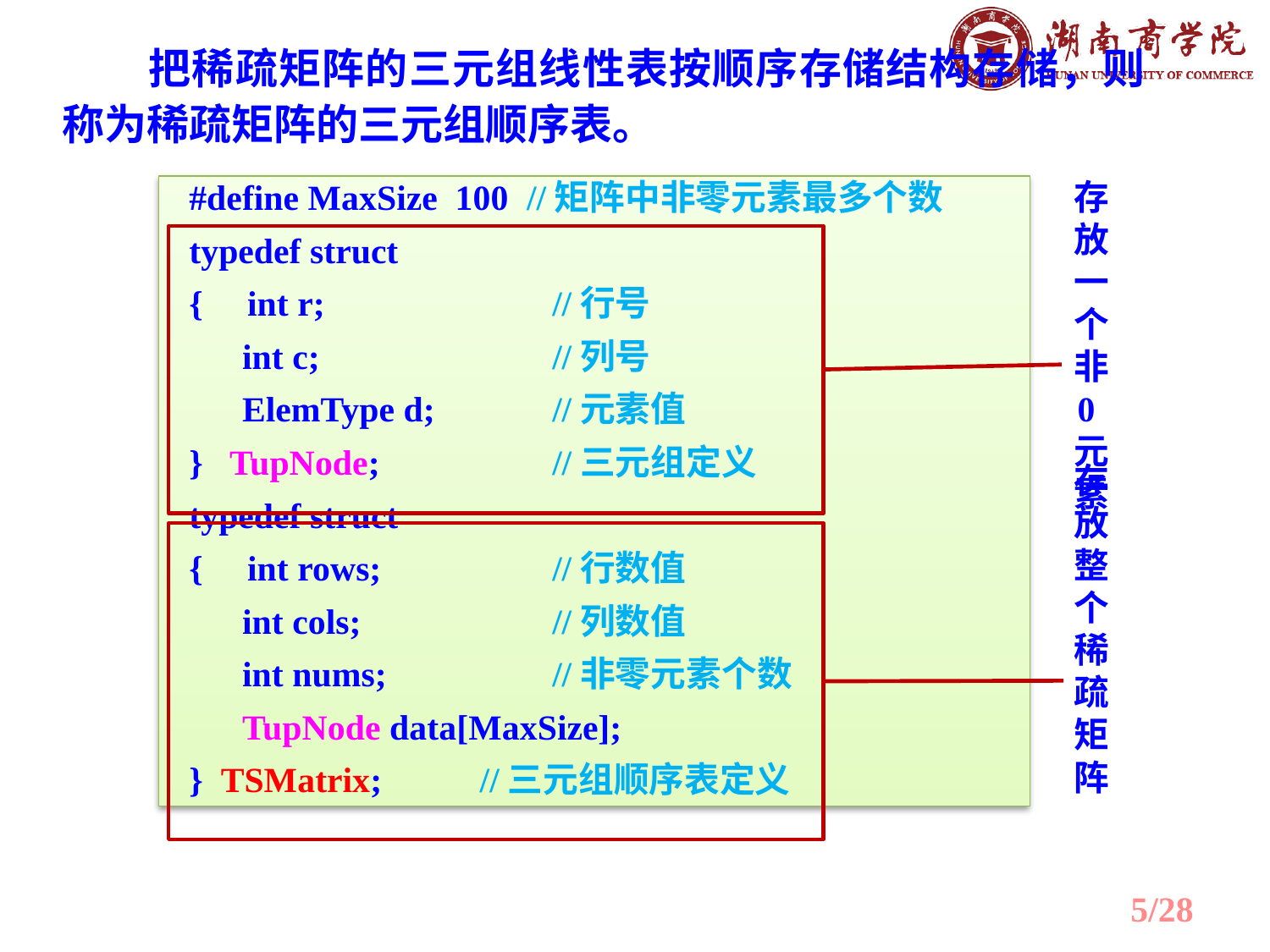

把稀疏矩阵的三元组线性表按顺序存储结构存储，则称为稀疏矩阵的三元组顺序表。
存放一个非
0
元素

  #define MaxSize  100  //矩阵中非零元素最多个数
  typedef struct
  {     int r;            	//行号
        int c;             	//列号
        ElemType d;     	//元素值
  }   TupNode;            	//三元组定义
  typedef struct
  {     int rows;          	//行数值
        int cols;          	//列数值
        int nums;          	//非零元素个数
        TupNode data[MaxSize];
  }  TSMatrix;           //三元组顺序表定义
存放整个
稀疏矩阵

5/28